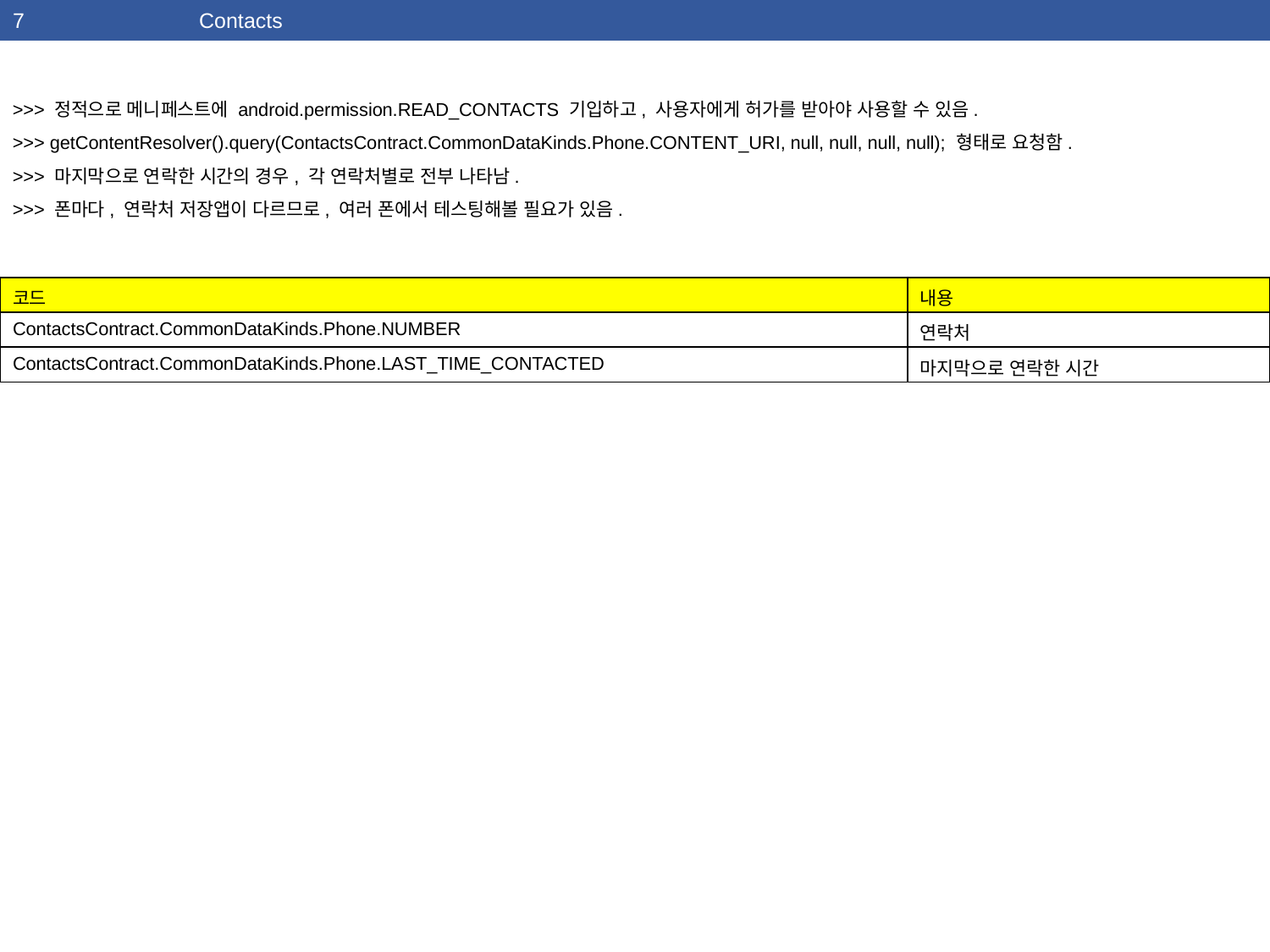

| 7 | Contacts |
| --- | --- |
>>> 정적으로 메니페스트에 android.permission.READ_CONTACTS 기입하고, 사용자에게 허가를 받아야 사용할 수 있음.
>>> getContentResolver().query(ContactsContract.CommonDataKinds.Phone.CONTENT_URI, null, null, null, null); 형태로 요청함.
>>> 마지막으로 연락한 시간의 경우, 각 연락처별로 전부 나타남.
>>> 폰마다, 연락처 저장앱이 다르므로, 여러 폰에서 테스팅해볼 필요가 있음.
| 코드 | 내용 |
| --- | --- |
| ContactsContract.CommonDataKinds.Phone.NUMBER | 연락처 |
| ContactsContract.CommonDataKinds.Phone.LAST\_TIME\_CONTACTED | 마지막으로 연락한 시간 |